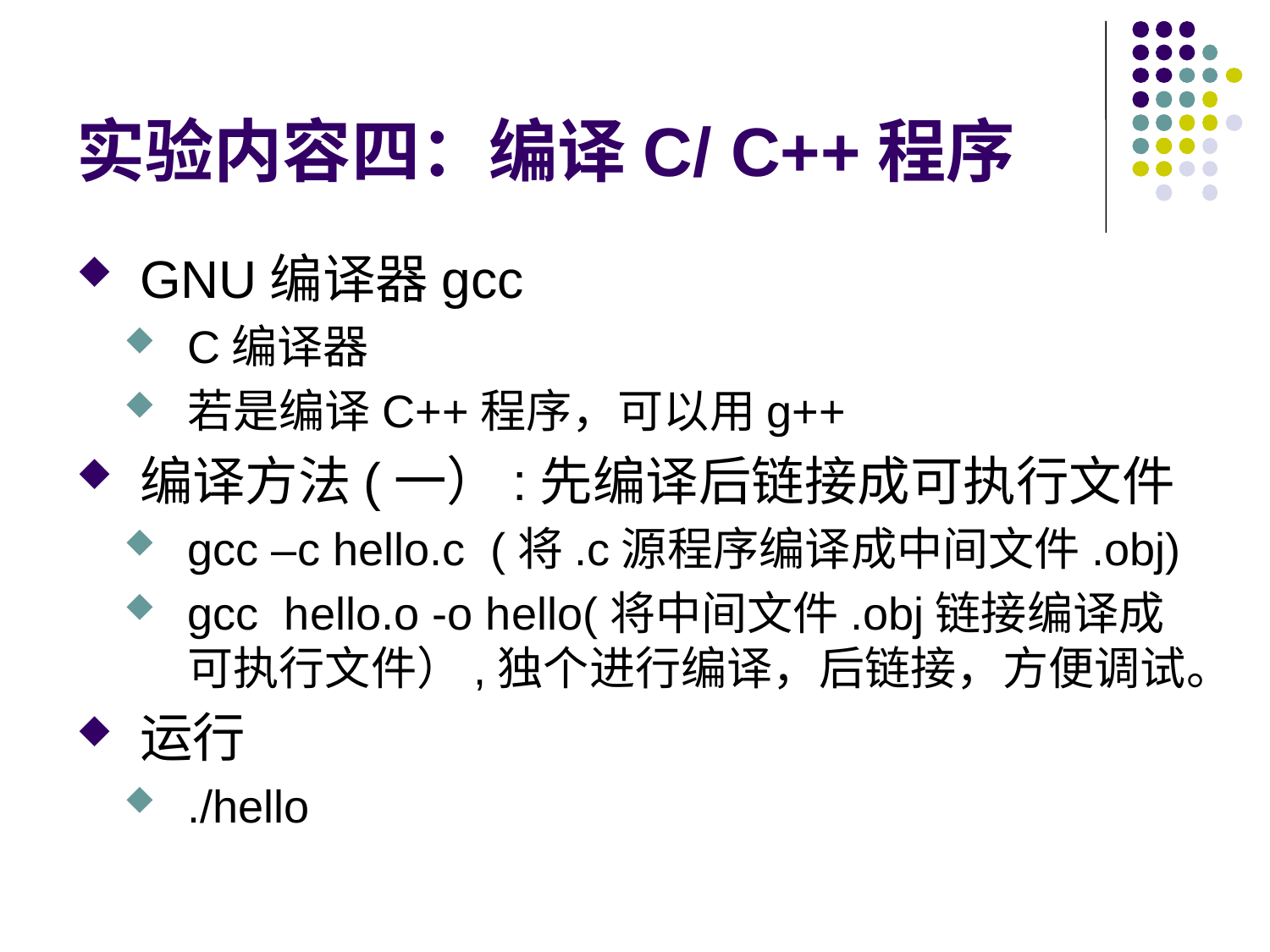

# 实验内容四：编译C/ C++程序
GNU编译器gcc
C编译器
若是编译C++程序，可以用g++
编译方法(一）:先编译后链接成可执行文件
gcc –c hello.c  (将.c源程序编译成中间文件.obj)
gcc  hello.o -o hello(将中间文件.obj链接编译成可执行文件）,独个进行编译，后链接，方便调试。
运行
./hello

11